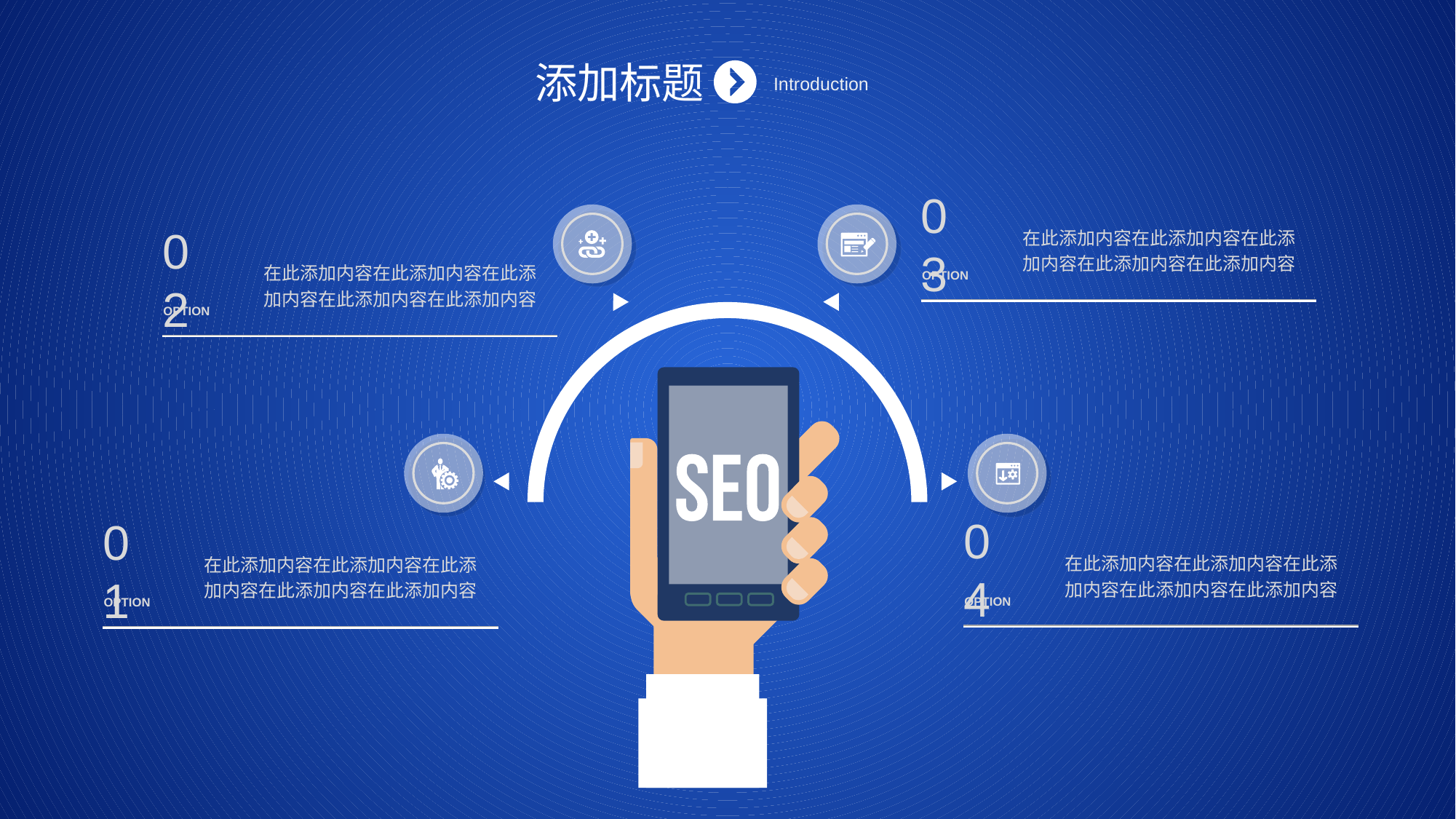

添加标题

Introduction
03
OPTION
在此添加内容在此添加内容在此添加内容在此添加内容在此添加内容

02
OPTION
在此添加内容在此添加内容在此添加内容在此添加内容在此添加内容

04
OPTION
在此添加内容在此添加内容在此添加内容在此添加内容在此添加内容
01
OPTION
在此添加内容在此添加内容在此添加内容在此添加内容在此添加内容